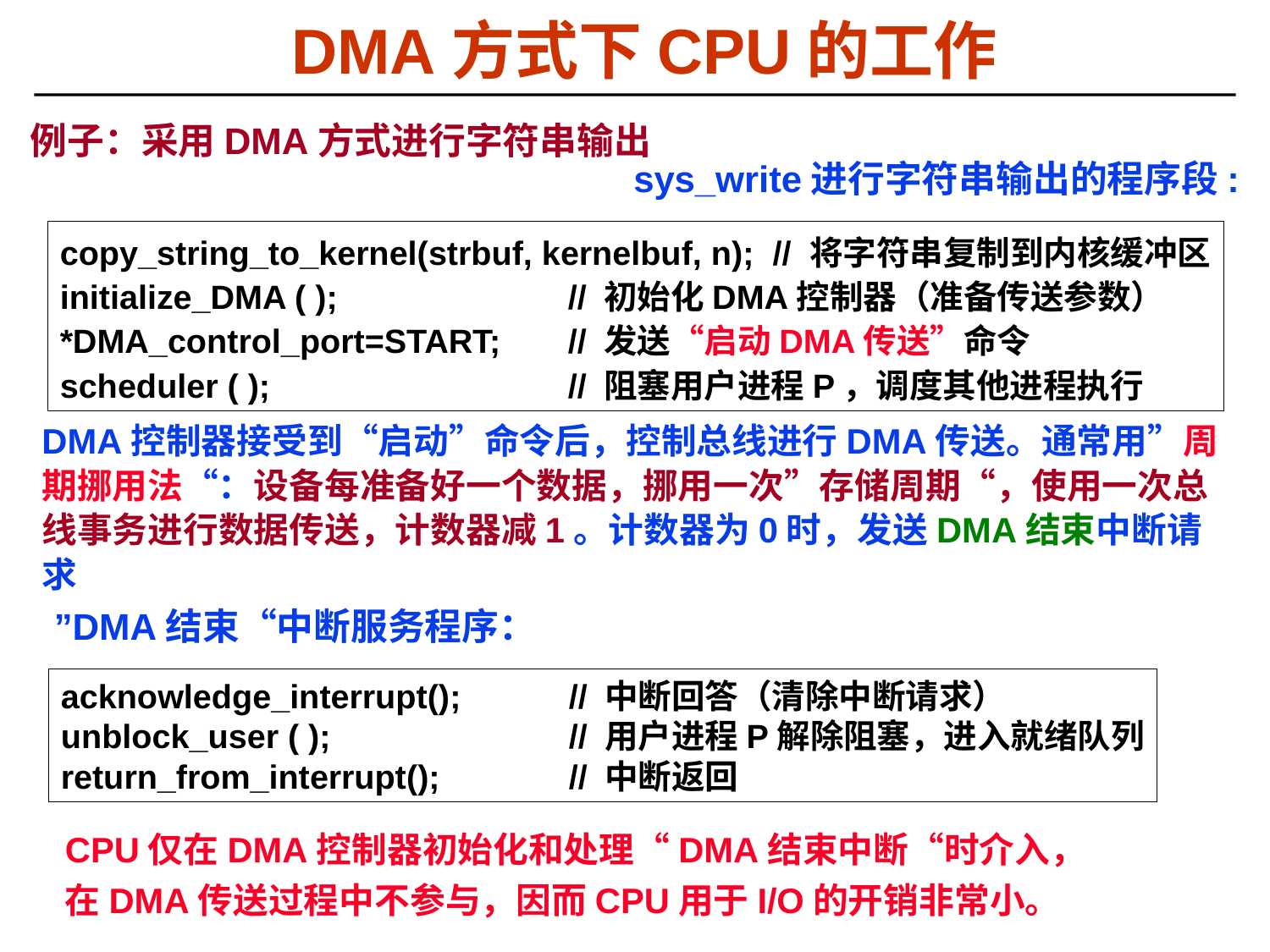

# DMA方式下CPU的工作
例子：采用DMA方式进行字符串输出
sys_write进行字符串输出的程序段:
copy_string_to_kernel(strbuf, kernelbuf, n);  // 将字符串复制到内核缓冲区
initialize_DMA ( );     		// 初始化DMA控制器（准备传送参数）
*DMA_control_port=START;	// 发送“启动DMA传送”命令
scheduler ( );  			// 阻塞用户进程P，调度其他进程执行
DMA控制器接受到“启动”命令后，控制总线进行DMA传送。通常用”周期挪用法“：设备每准备好一个数据，挪用一次”存储周期“，使用一次总线事务进行数据传送，计数器减1。计数器为0时，发送DMA结束中断请求
”DMA结束“中断服务程序：
acknowledge_interrupt();	// 中断回答（清除中断请求）
unblock_user ( );		// 用户进程P解除阻塞，进入就绪队列
return_from_interrupt();  	// 中断返回
CPU仅在DMA控制器初始化和处理“DMA结束中断“时介入，在DMA传送过程中不参与，因而CPU用于I/O的开销非常小。